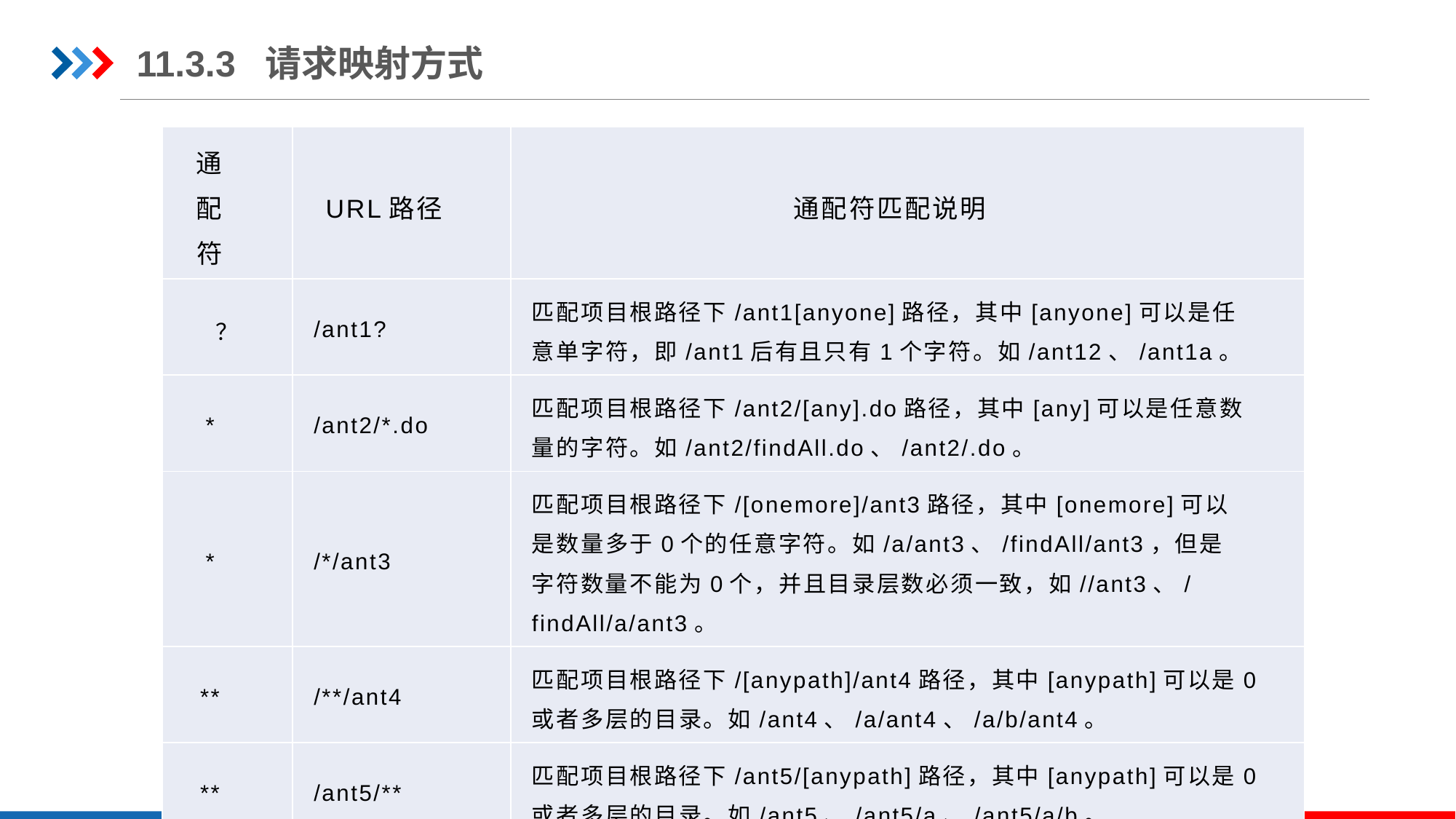

11.3.3  请求映射方式
| 通配符 | URL路径 | 通配符匹配说明 |
| --- | --- | --- |
| ？ | /ant1? | 匹配项目根路径下/ant1[anyone]路径，其中[anyone]可以是任意单字符，即/ant1后有且只有1个字符。如/ant12、/ant1a。 |
| \* | /ant2/\*.do | 匹配项目根路径下/ant2/[any].do路径，其中[any]可以是任意数量的字符。如/ant2/findAll.do、/ant2/.do。 |
| \* | /\*/ant3 | 匹配项目根路径下/[onemore]/ant3路径，其中[onemore]可以是数量多于0个的任意字符。如/a/ant3、/findAll/ant3，但是字符数量不能为0个，并且目录层数必须一致，如//ant3、/findAll/a/ant3。 |
| \*\* | /\*\*/ant4 | 匹配项目根路径下/[anypath]/ant4路径，其中[anypath]可以是0或者多层的目录。如/ant4、/a/ant4、/a/b/ant4。 |
| \*\* | /ant5/\*\* | 匹配项目根路径下/ant5/[anypath]路径，其中[anypath]可以是0或者多层的目录。如/ant5、/ant5/a、/ant5/a/b。 |